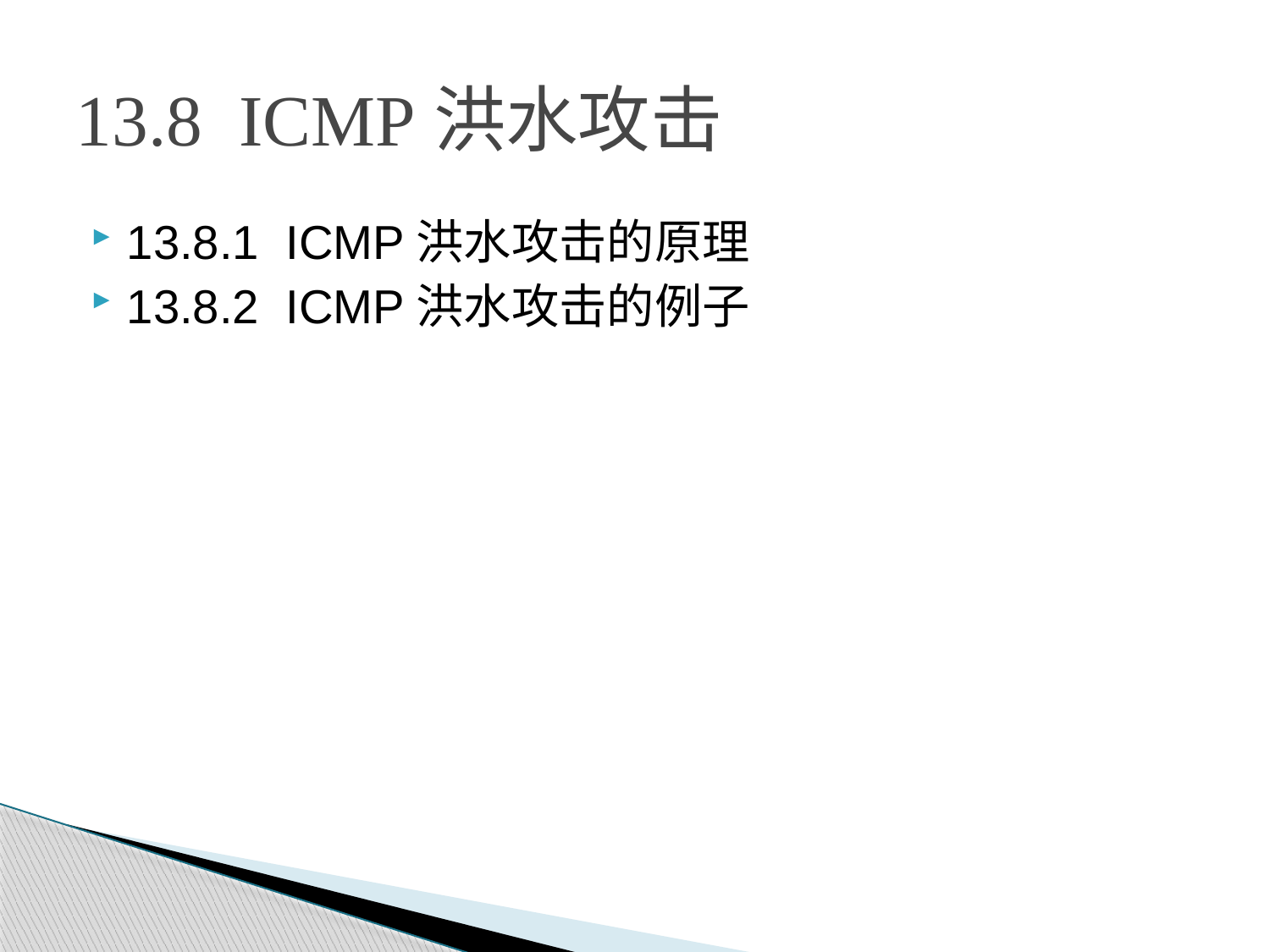

# 13.8  ICMP洪水攻击
13.8.1  ICMP洪水攻击的原理
13.8.2  ICMP洪水攻击的例子